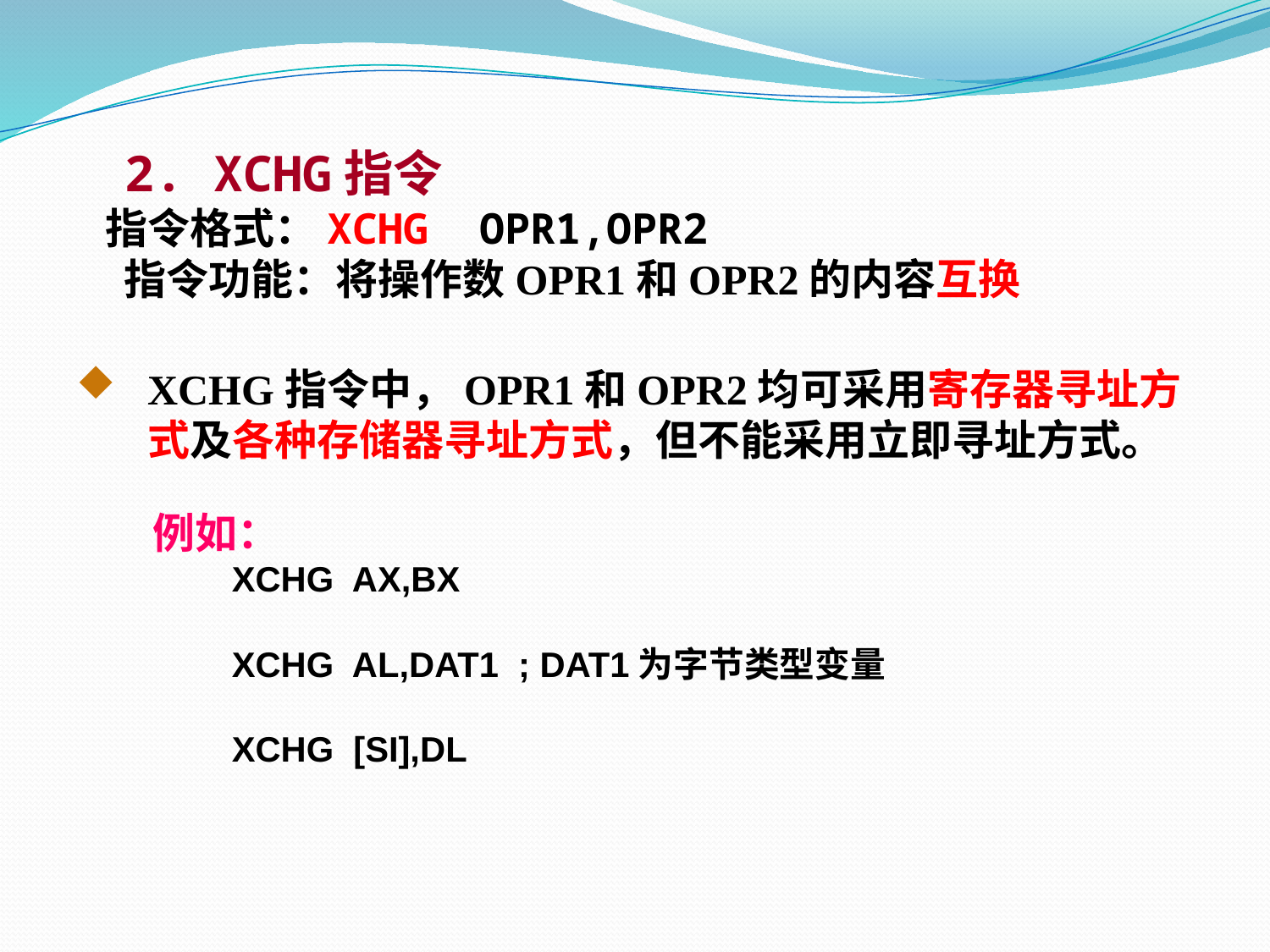

2. XCHG指令
  指令格式：XCHG  OPR1,OPR2
    指令功能：将操作数OPR1和OPR2的内容互换

XCHG指令中，OPR1和OPR2均可采用寄存器寻址方式及各种存储器寻址方式，但不能采用立即寻址方式。

       例如：
                XCHG  AX,BX

                XCHG  AL,DAT1  ; DAT1为字节类型变量

                XCHG  [SI],DL